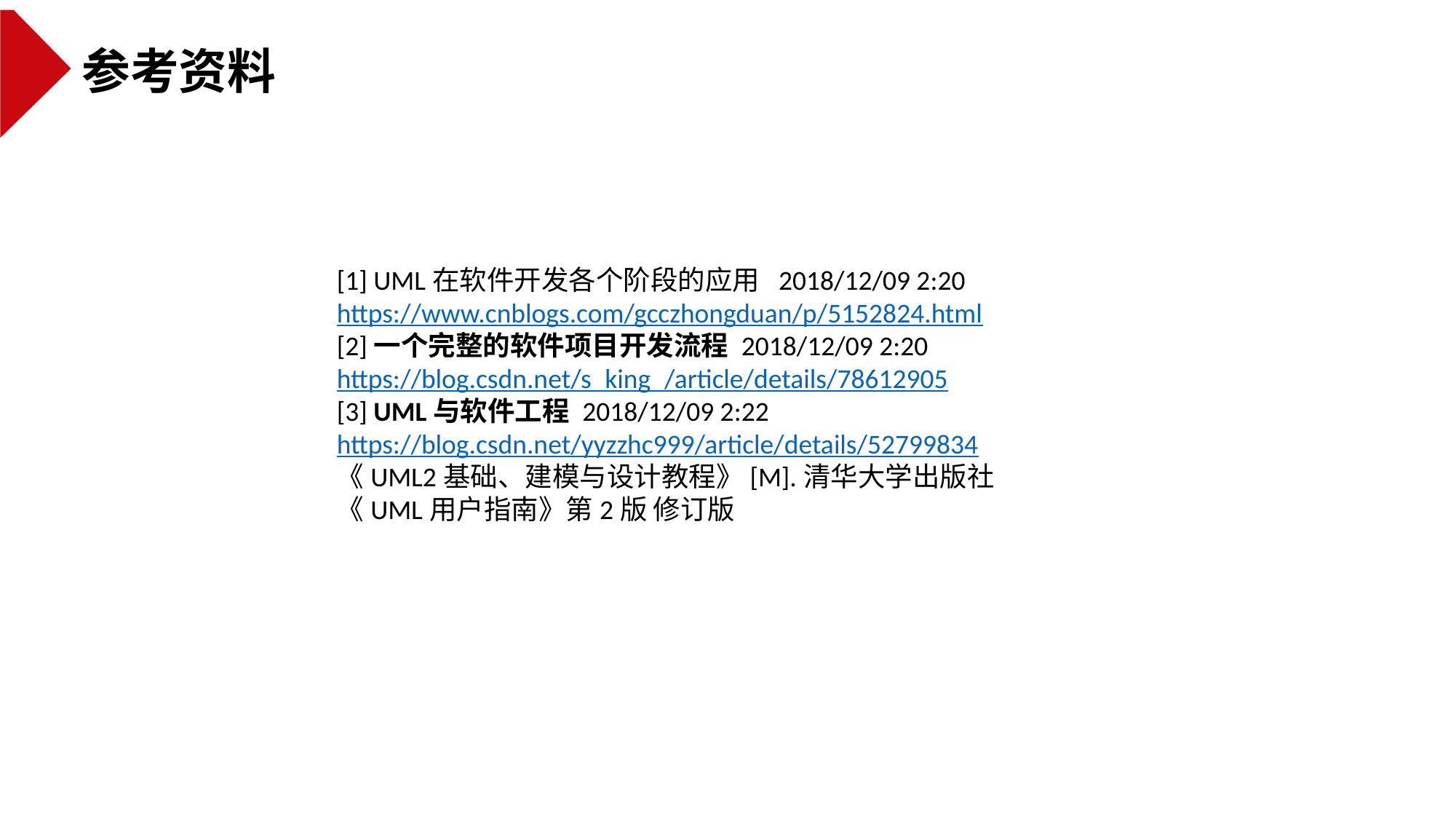

参考资料
[1] UML在软件开发各个阶段的应用  2018/12/09 2:20
https://www.cnblogs.com/gcczhongduan/p/5152824.html
[2]一个完整的软件项目开发流程 2018/12/09 2:20
https://blog.csdn.net/s_king_/article/details/78612905
[3] UML与软件工程 2018/12/09 2:22
https://blog.csdn.net/yyzzhc999/article/details/52799834
《UML2基础、建模与设计教程》[M].清华大学出版社
《UML用户指南》第2版 修订版